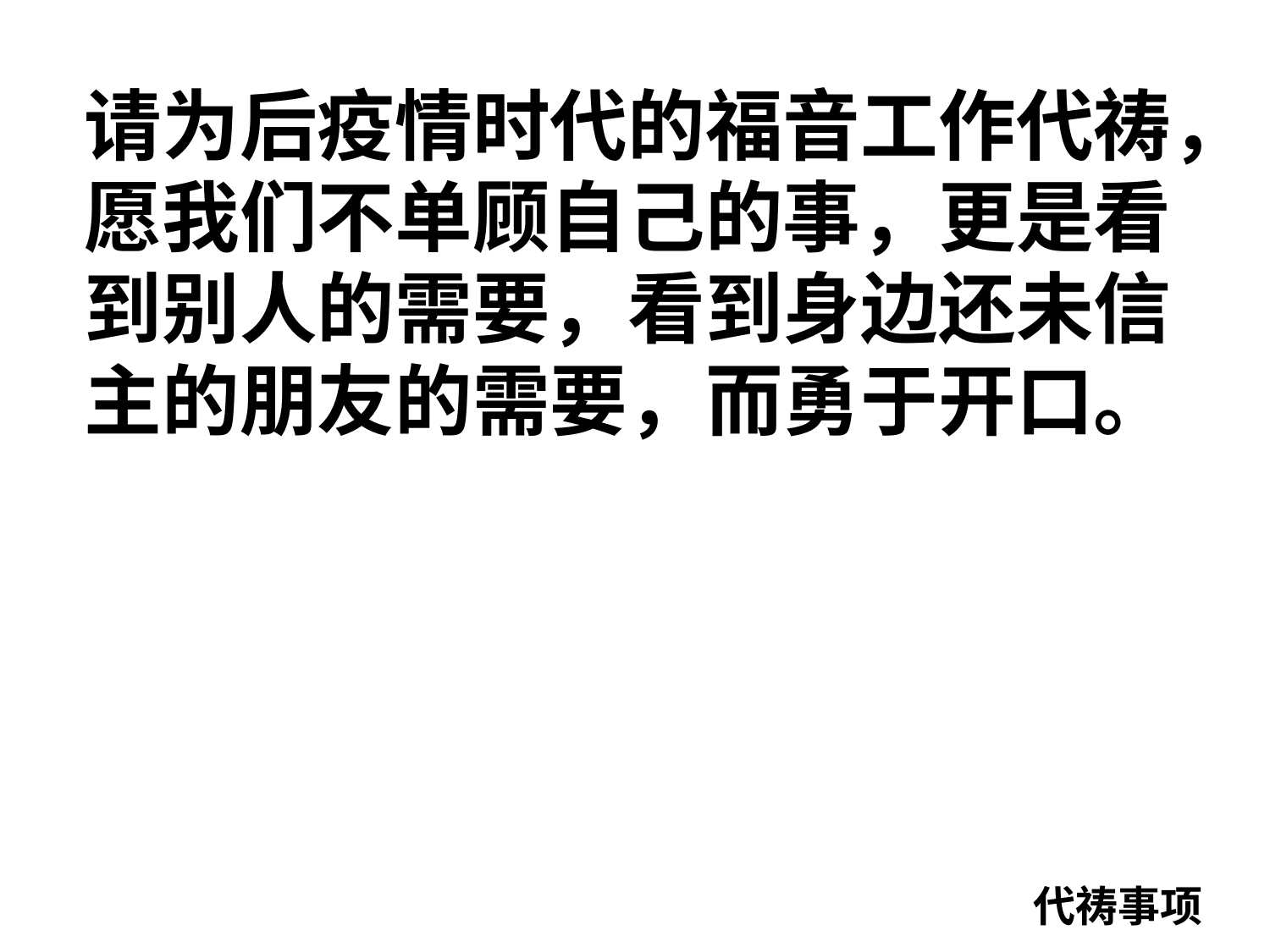

请为后疫情时代的福音工作代祷，愿我们不单顾自己的事，更是看到别人的需要，看到身边还未信主的朋友的需要，而勇于开口。
代祷事项